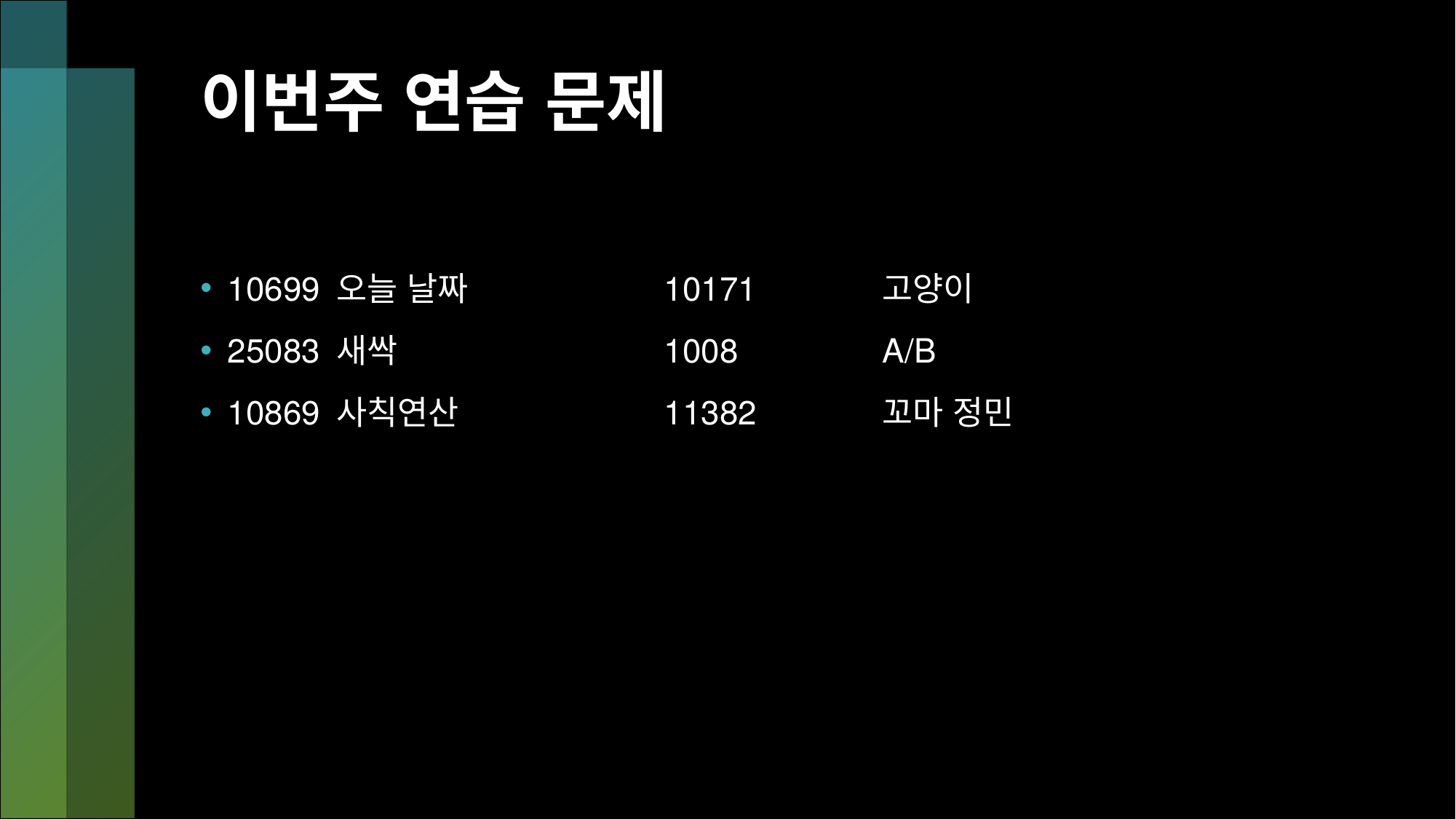

# 이번주 연습 문제
10699 	오늘 날짜		10171		고양이
25083	새싹			1008		A/B
10869	사칙연산		11382		꼬마 정민